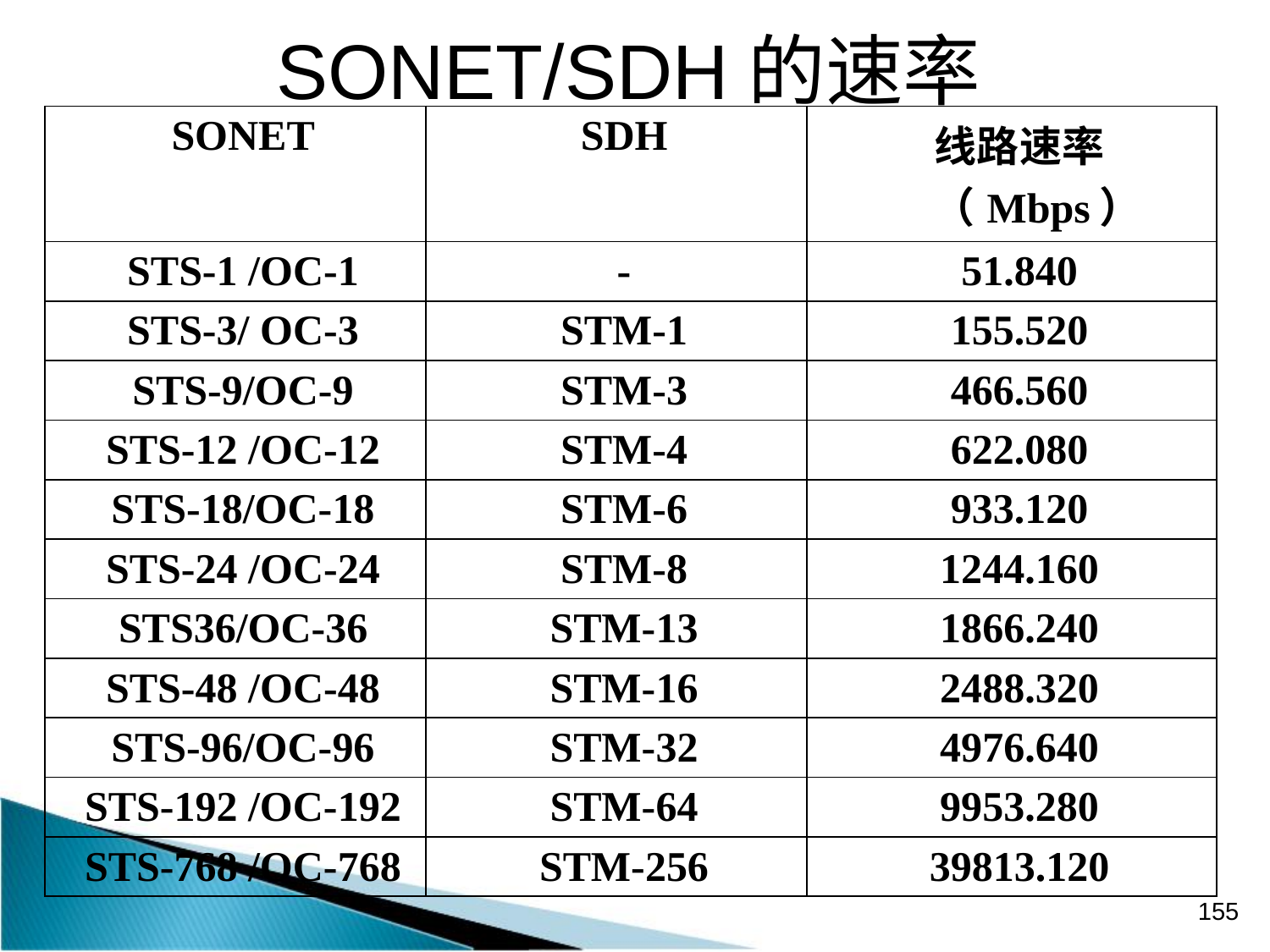

# SONET/SDH的速率
| SONET | SDH | 线路速率（Mbps） |
| --- | --- | --- |
| STS-1 /OC-1 | - | 51.840 |
| STS-3/ OC-3 | STM-1 | 155.520 |
| STS-9/OC-9 | STM-3 | 466.560 |
| STS-12 /OC-12 | STM-4 | 622.080 |
| STS-18/OC-18 | STM-6 | 933.120 |
| STS-24 /OC-24 | STM-8 | 1244.160 |
| STS36/OC-36 | STM-13 | 1866.240 |
| STS-48 /OC-48 | STM-16 | 2488.320 |
| STS-96/OC-96 | STM-32 | 4976.640 |
| STS-192 /OC-192 | STM-64 | 9953.280 |
| STS-768 /OC-768 | STM-256 | 39813.120 |
155